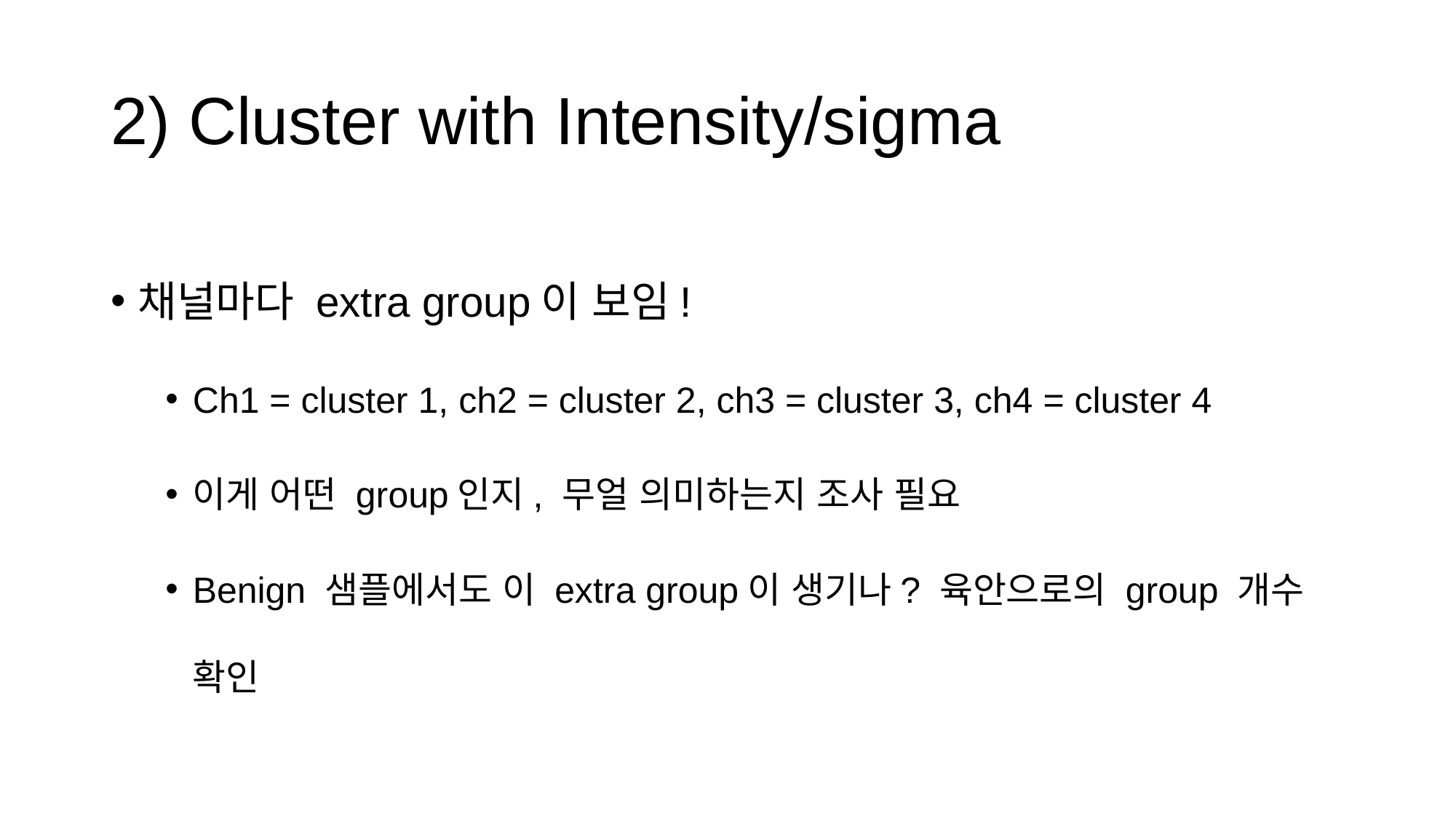

# 2) Cluster with Intensity/sigma
채널마다 extra group이 보임!
Ch1 = cluster 1, ch2 = cluster 2, ch3 = cluster 3, ch4 = cluster 4
이게 어떤 group인지, 무얼 의미하는지 조사 필요
Benign 샘플에서도 이 extra group이 생기나? 육안으로의 group 개수 확인